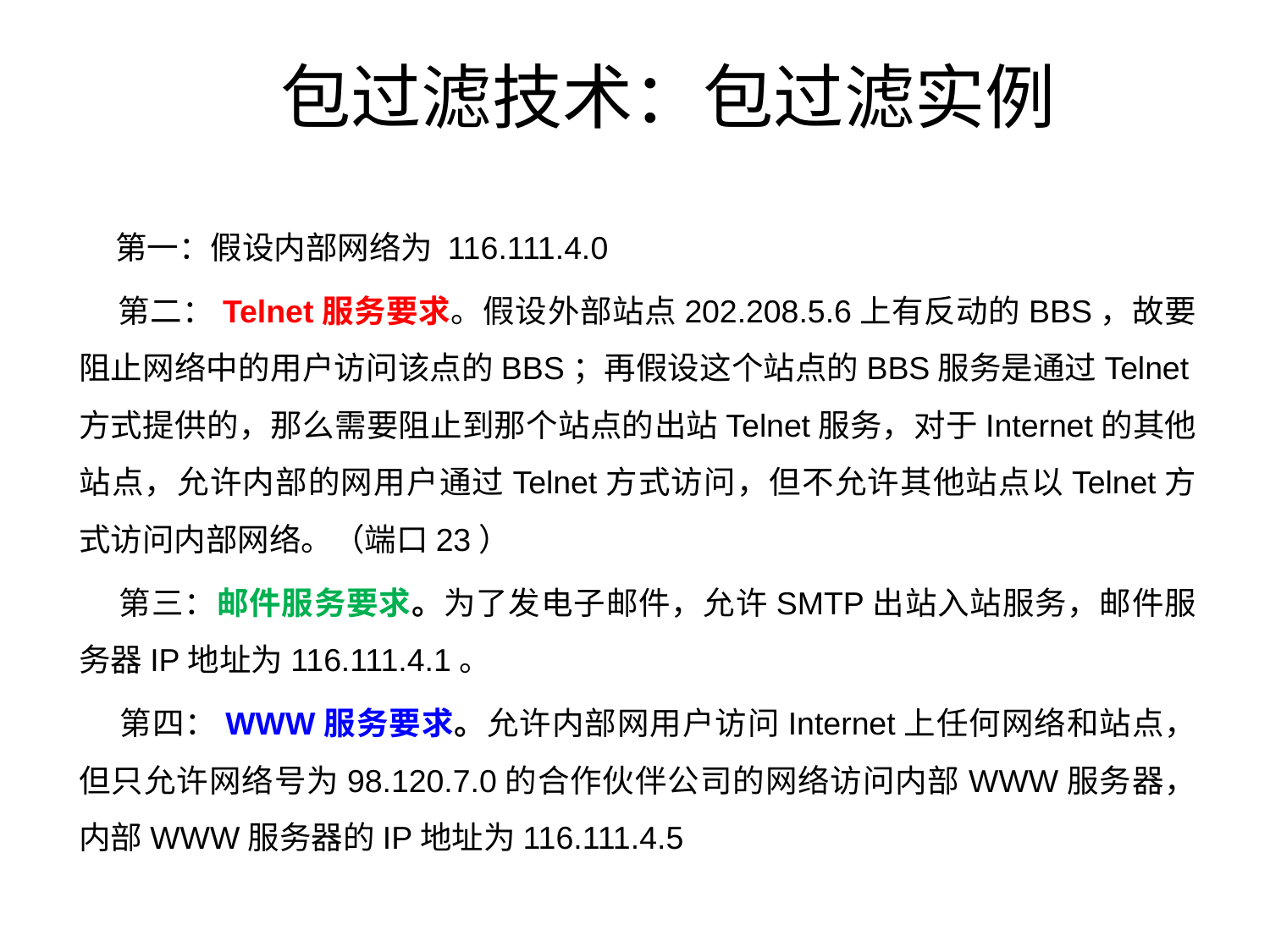

# 包过滤技术：包过滤实例
    第一：假设内部网络为 116.111.4.0
    第二：Telnet服务要求。假设外部站点202.208.5.6上有反动的BBS，故要阻止网络中的用户访问该点的BBS；再假设这个站点的BBS服务是通过Telnet方式提供的，那么需要阻止到那个站点的出站Telnet服务，对于Internet的其他站点，允许内部的网用户通过Telnet方式访问，但不允许其他站点以Telnet方式访问内部网络。（端口23）
    第三：邮件服务要求。为了发电子邮件，允许SMTP出站入站服务，邮件服务器IP地址为116.111.4.1。
    第四：WWW服务要求。允许内部网用户访问Internet上任何网络和站点，但只允许网络号为98.120.7.0的合作伙伴公司的网络访问内部WWW服务器，内部WWW服务器的IP地址为116.111.4.5